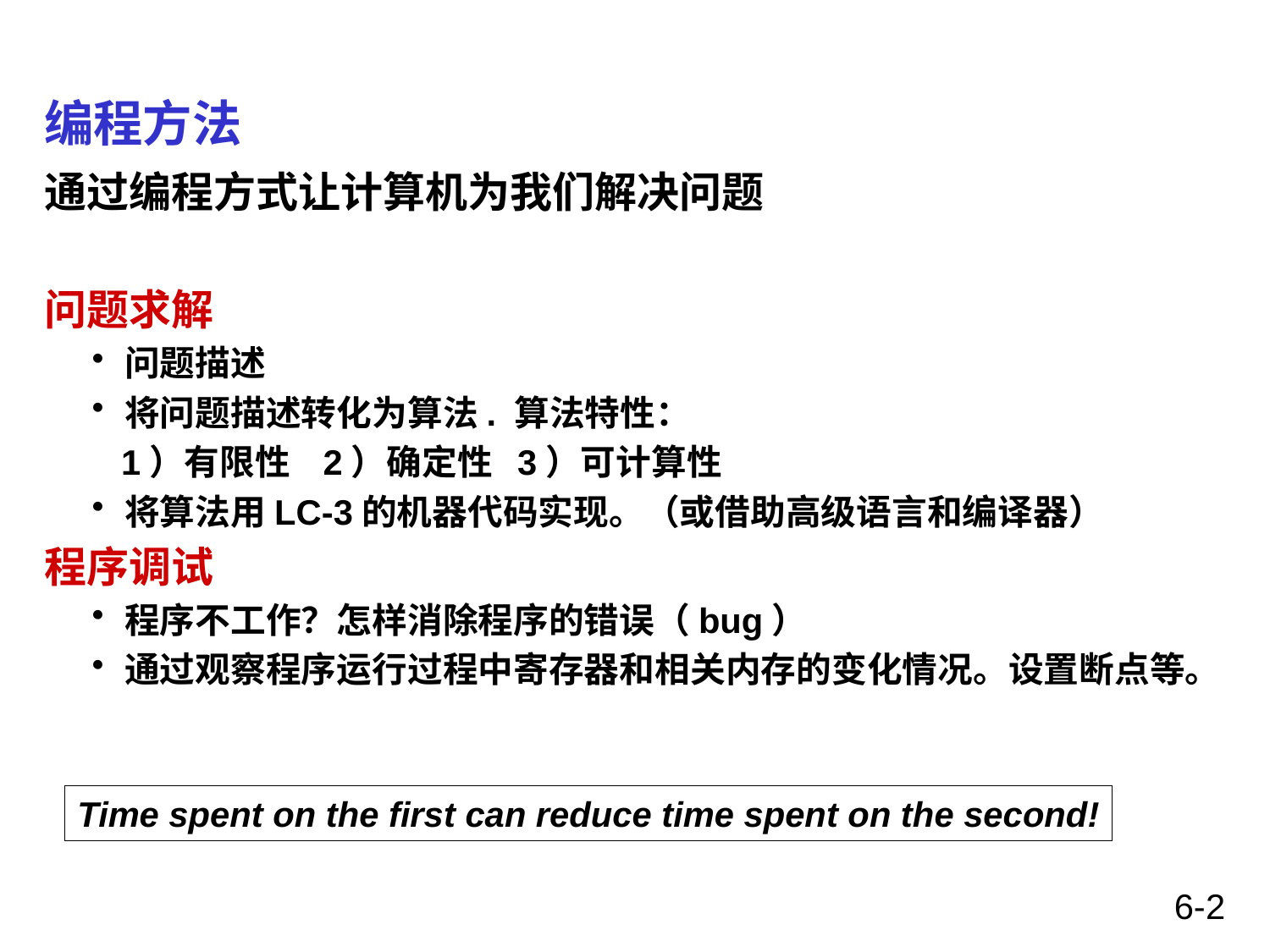

# 编程方法
通过编程方式让计算机为我们解决问题

问题求解
问题描述
将问题描述转化为算法. 算法特性：
   1）有限性   2）确定性  3）可计算性
将算法用LC-3的机器代码实现。（或借助高级语言和编译器）
程序调试
程序不工作？怎样消除程序的错误（bug）
通过观察程序运行过程中寄存器和相关内存的变化情况。设置断点等。
Time spent on the first can reduce time spent on the second!
6-2